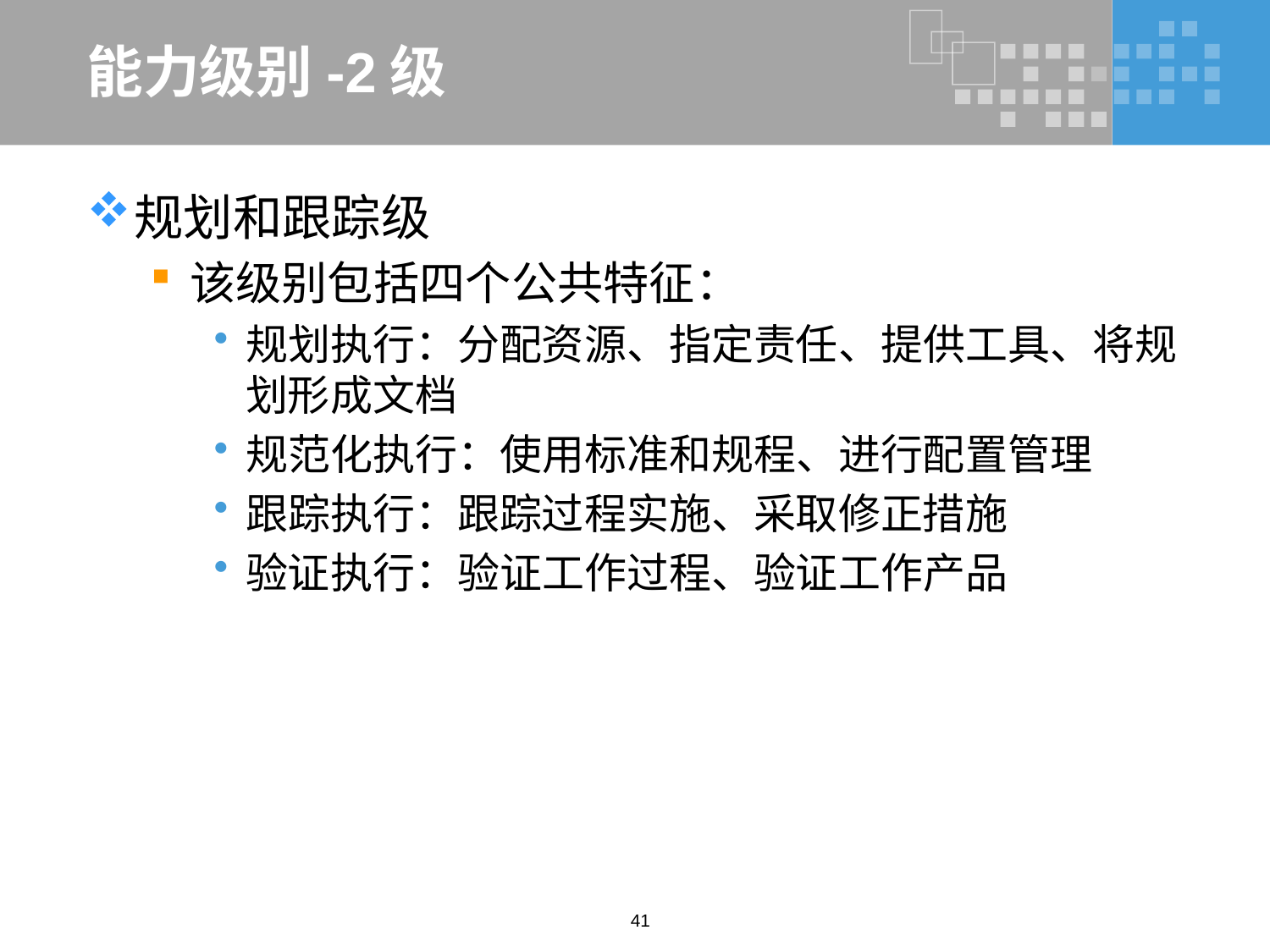

# 能力级别-2级
规划和跟踪级
该级别包括四个公共特征：
规划执行：分配资源、指定责任、提供工具、将规划形成文档
规范化执行：使用标准和规程、进行配置管理
跟踪执行：跟踪过程实施、采取修正措施
验证执行：验证工作过程、验证工作产品
41